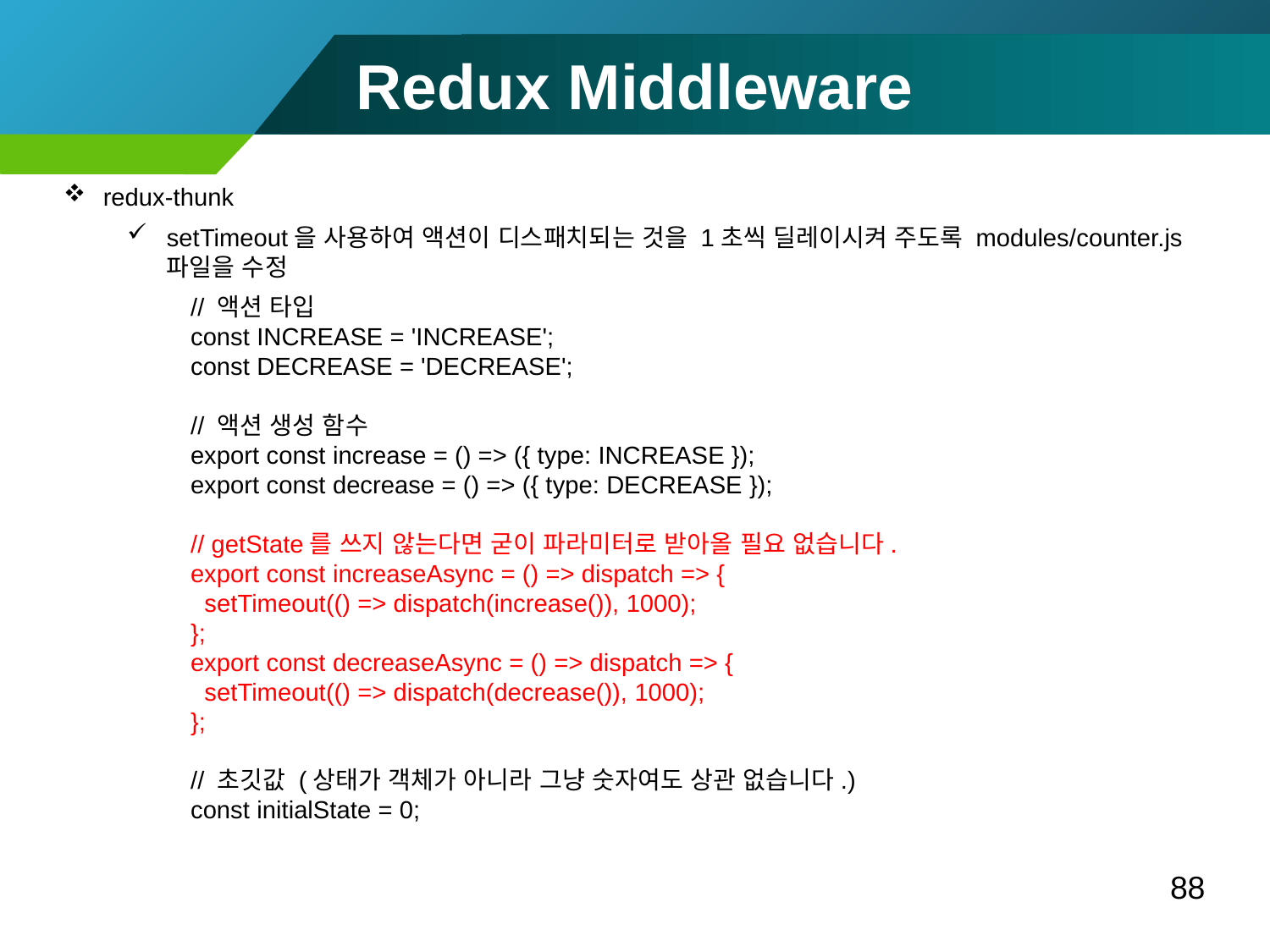

Redux Middleware
redux-thunk
setTimeout을 사용하여 액션이 디스패치되는 것을 1초씩 딜레이시켜 주도록 modules/counter.js 파일을 수정
// 액션 타입
const INCREASE = 'INCREASE';
const DECREASE = 'DECREASE';

// 액션 생성 함수
export const increase = () => ({ type: INCREASE });
export const decrease = () => ({ type: DECREASE });

// getState를 쓰지 않는다면 굳이 파라미터로 받아올 필요 없습니다.
export const increaseAsync = () => dispatch => {
  setTimeout(() => dispatch(increase()), 1000);
};
export const decreaseAsync = () => dispatch => {
  setTimeout(() => dispatch(decrease()), 1000);
};

// 초깃값 (상태가 객체가 아니라 그냥 숫자여도 상관 없습니다.)
const initialState = 0;

88